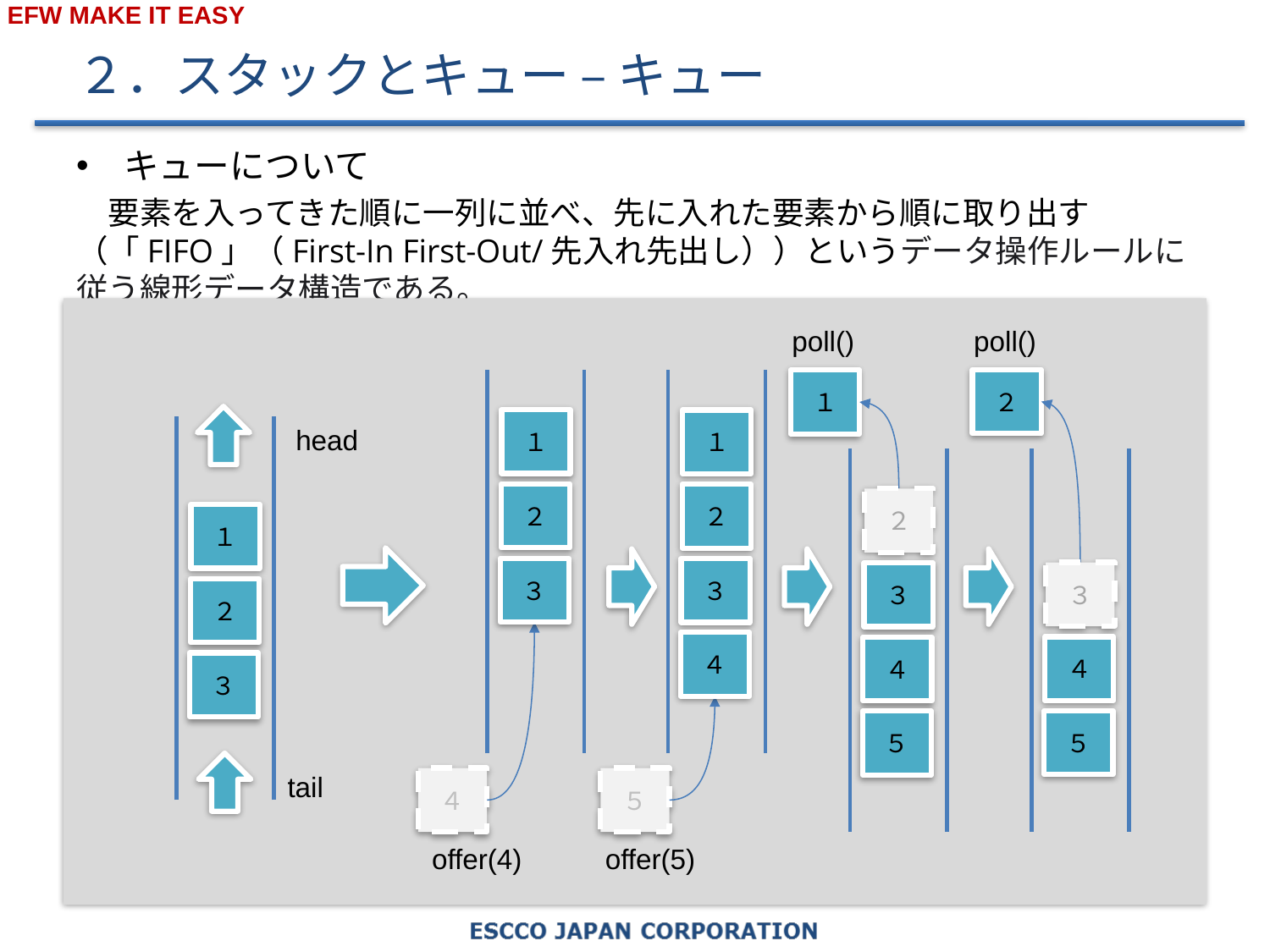

# ２．スタックとキュー – キュー
キューについて
　要素を入ってきた順に一列に並べ、先に入れた要素から順に取り出す（「FIFO」（First-In First-Out/先入れ先出し））というデータ操作ルールに従う線形データ構造である。

poll()
poll()
１
２
３
２
１
２
３
１
head
１
２
３
３
４
２
３
４

４
５
５
tail
４
５
offer(4)
offer(5)